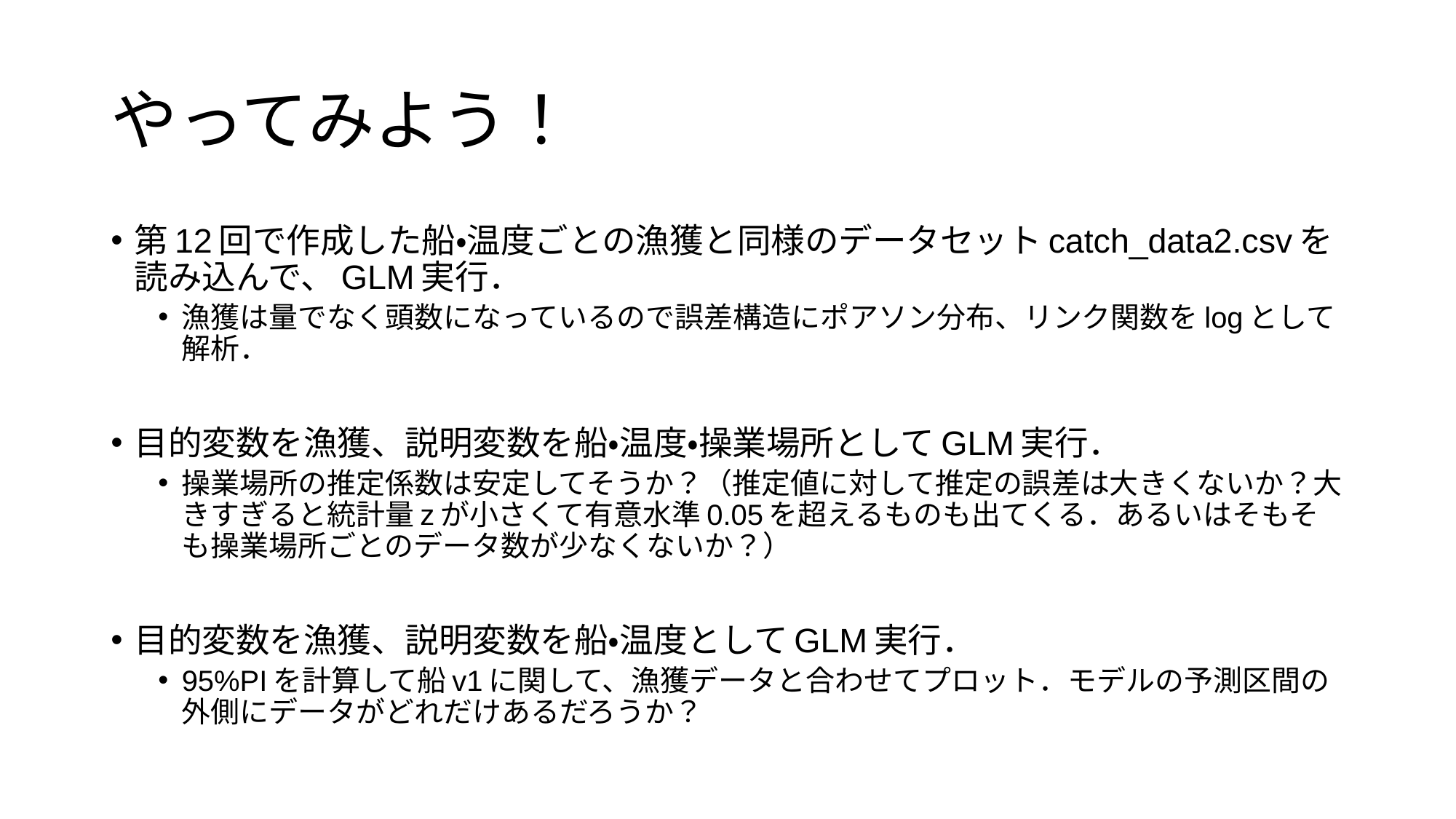

# やってみよう！
第12回で作成した船・温度ごとの漁獲と同様のデータセットcatch_data2.csvを読み込んで、GLM実行．
漁獲は量でなく頭数になっているので誤差構造にポアソン分布、リンク関数をlogとして解析．

目的変数を漁獲、説明変数を船・温度・操業場所としてGLM実行．
操業場所の推定係数は安定してそうか？（推定値に対して推定の誤差は大きくないか？大きすぎると統計量zが小さくて有意水準0.05を超えるものも出てくる．あるいはそもそも操業場所ごとのデータ数が少なくないか？）

目的変数を漁獲、説明変数を船・温度としてGLM実行．
95%PIを計算して船v1に関して、漁獲データと合わせてプロット．モデルの予測区間の外側にデータがどれだけあるだろうか？